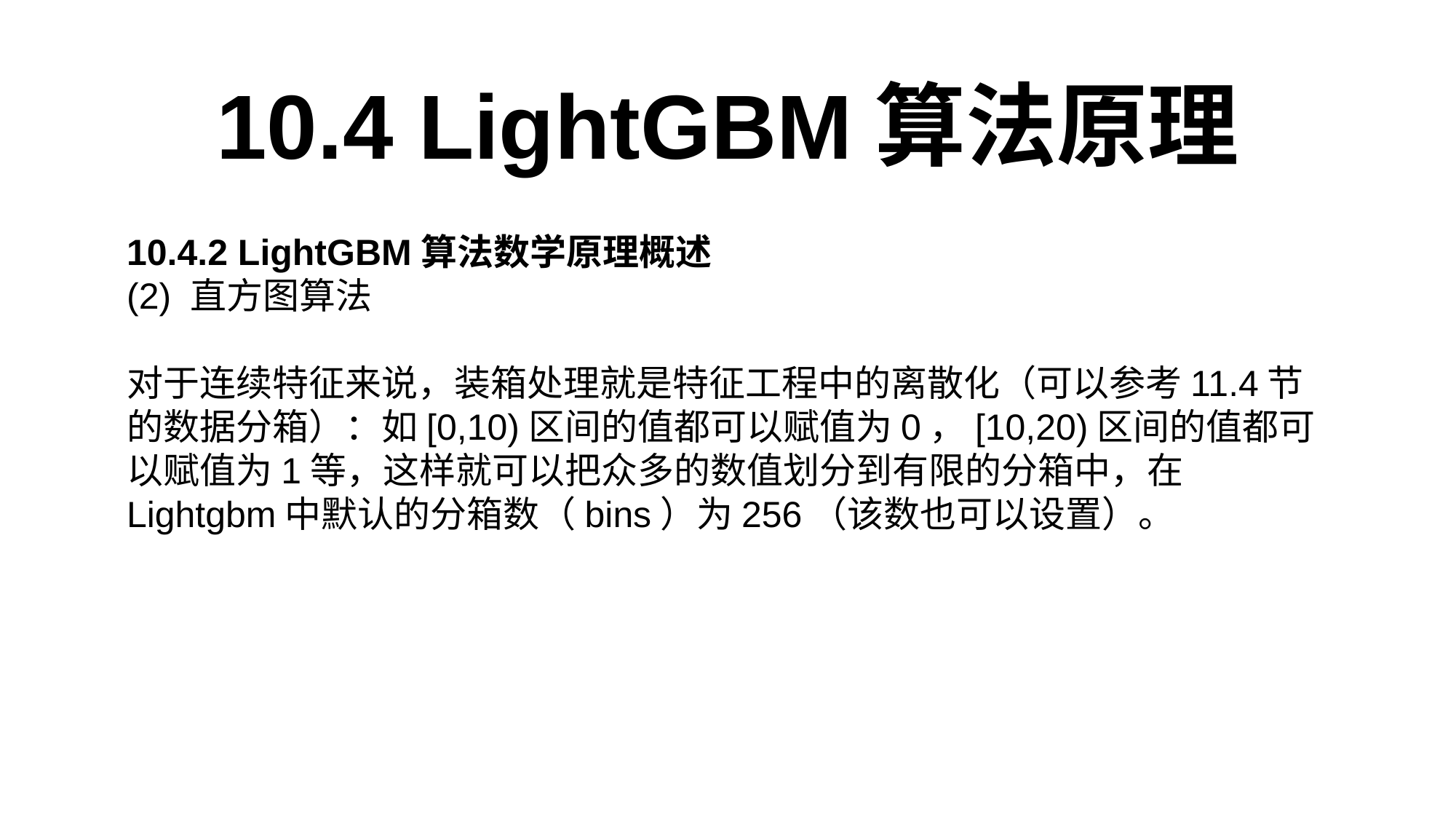

10.4 LightGBM算法原理
10.4.2 LightGBM算法数学原理概述
(2) 直方图算法

对于连续特征来说，装箱处理就是特征工程中的离散化（可以参考11.4节的数据分箱）：如[0,10)区间的值都可以赋值为0，[10,20)区间的值都可以赋值为1等，这样就可以把众多的数值划分到有限的分箱中，在Lightgbm中默认的分箱数（bins）为256（该数也可以设置）。